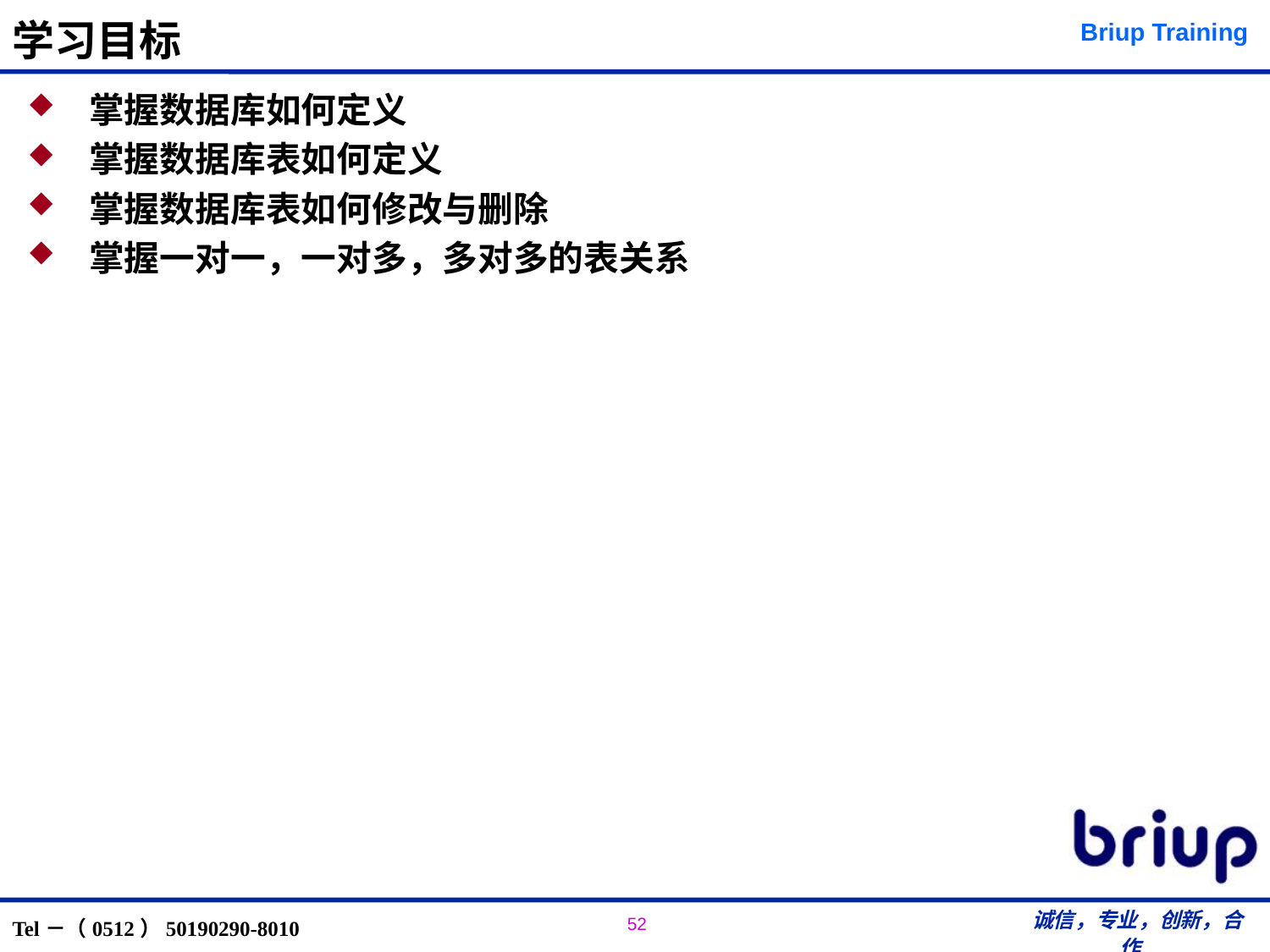

# 学习目标
 掌握数据库如何定义
 掌握数据库表如何定义
 掌握数据库表如何修改与删除
 掌握一对一，一对多，多对多的表关系